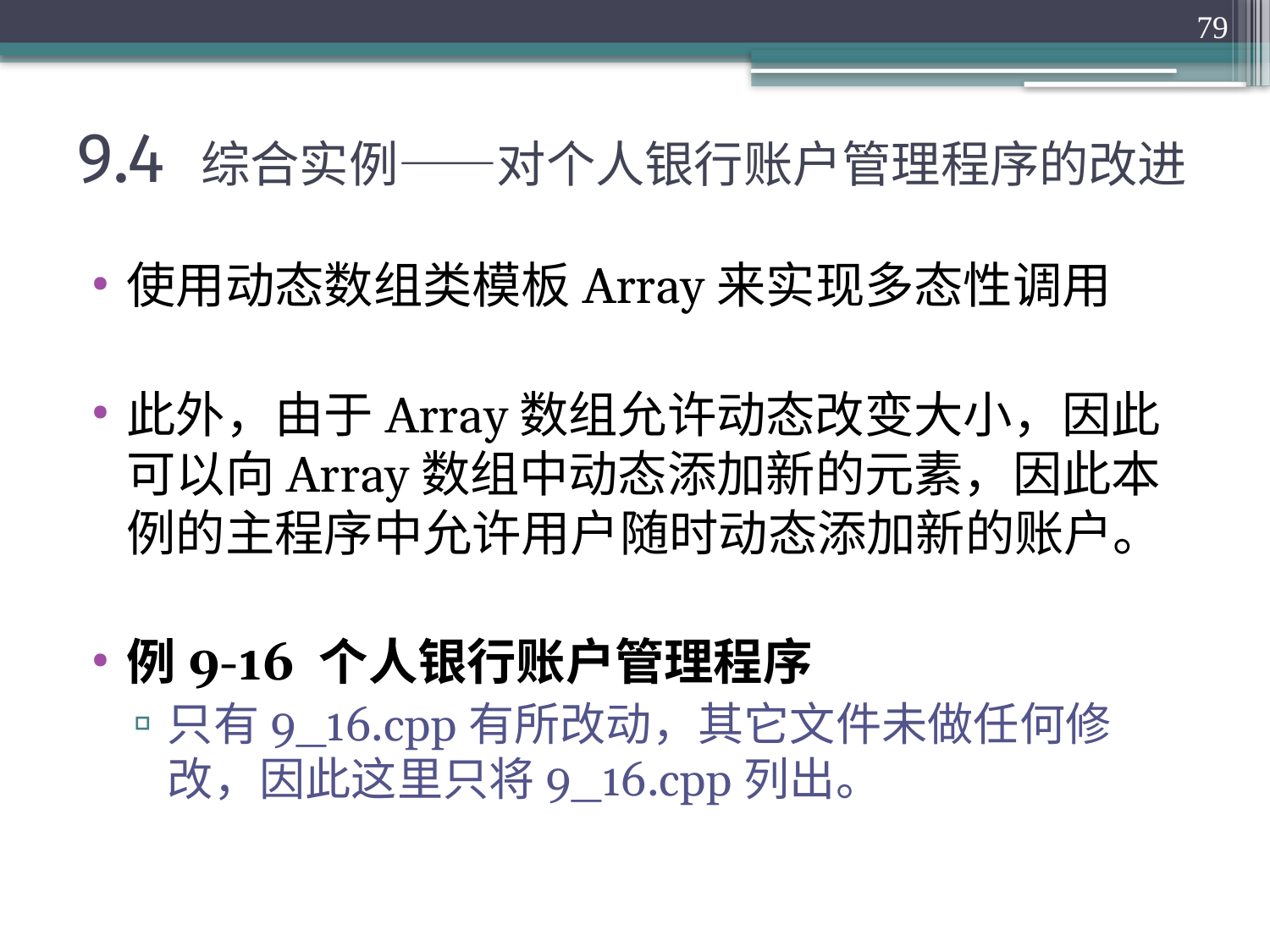

79
# 9.4 综合实例——对个人银行账户管理程序的改进
使用动态数组类模板Array来实现多态性调用

此外，由于Array数组允许动态改变大小，因此可以向Array数组中动态添加新的元素，因此本例的主程序中允许用户随时动态添加新的账户。

例9-16 个人银行账户管理程序
只有9_16.cpp有所改动，其它文件未做任何修改，因此这里只将9_16.cpp列出。